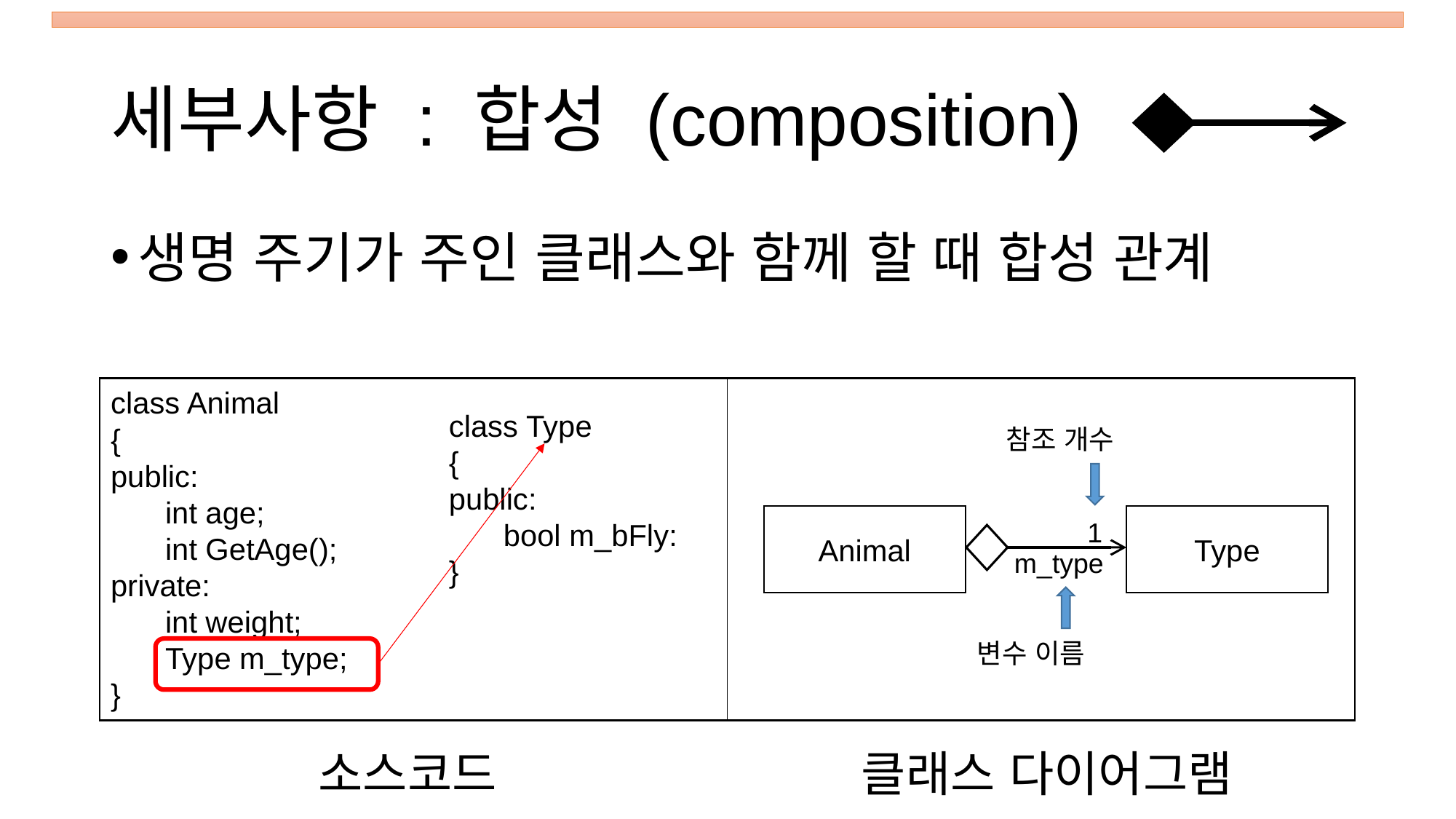

# 세부사항 : 합성 (composition)

생명 주기가 주인 클래스와 함께 할 때 합성 관계

class Animal
{
public:
int age;
int GetAge();
private:
int weight;
Type m_type;
}
class Type
{
public:
bool m_bFly:
}
참조 개수

Type
Animal
1

m_type

변수 이름

클래스 다이어그램
소스코드